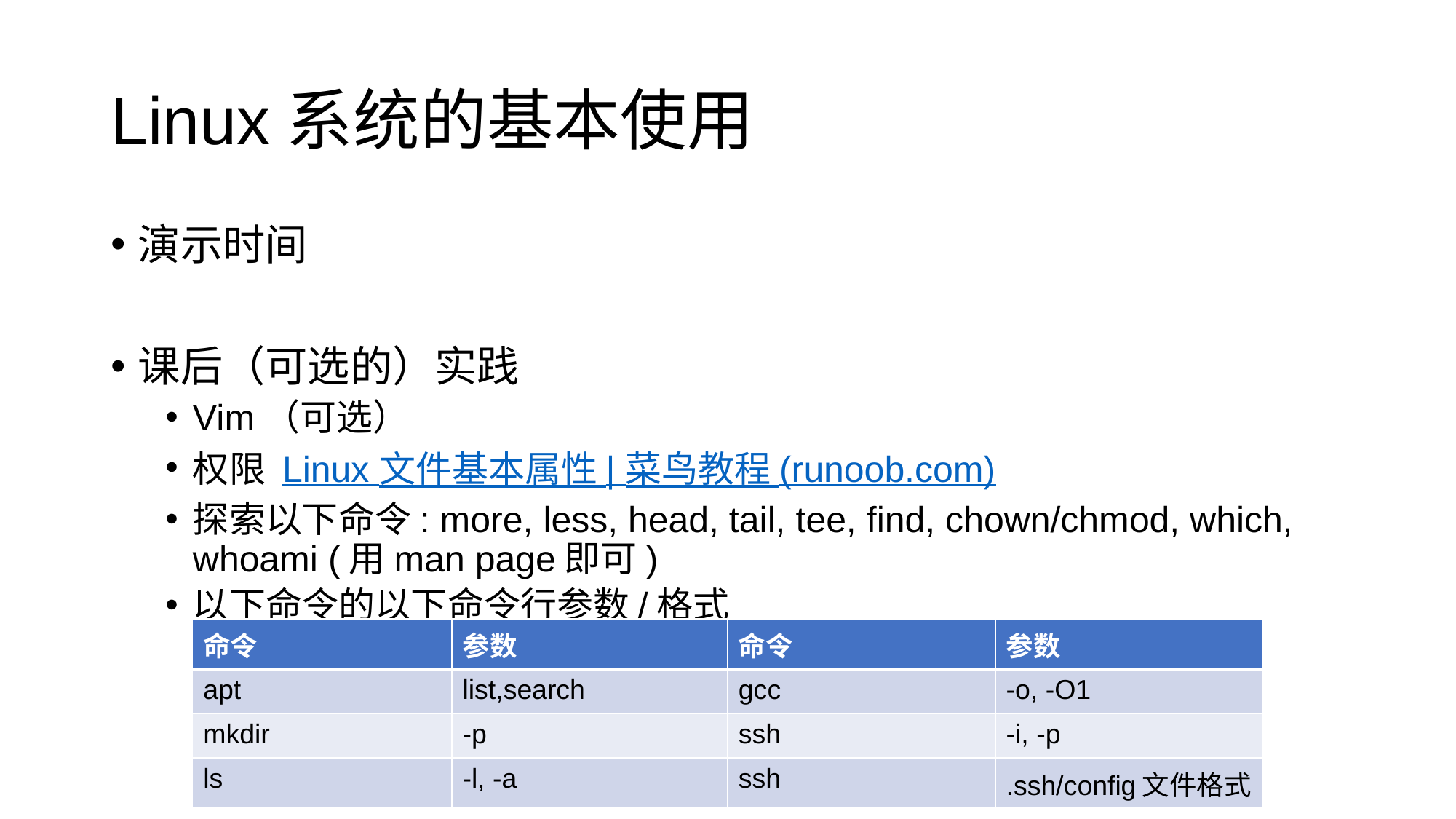

# Linux系统的基本使用
演示时间

课后（可选的）实践
Vim（可选）
权限 Linux 文件基本属性 | 菜鸟教程 (runoob.com)
探索以下命令: more, less, head, tail, tee, find, chown/chmod, which, whoami (用man page即可)
以下命令的以下命令行参数/格式
| 命令 | 参数 | 命令 | 参数 |
| --- | --- | --- | --- |
| apt | list,search | gcc | -o, -O1 |
| mkdir | -p | ssh | -i, -p |
| ls | -l, -a | ssh | .ssh/config文件格式 |